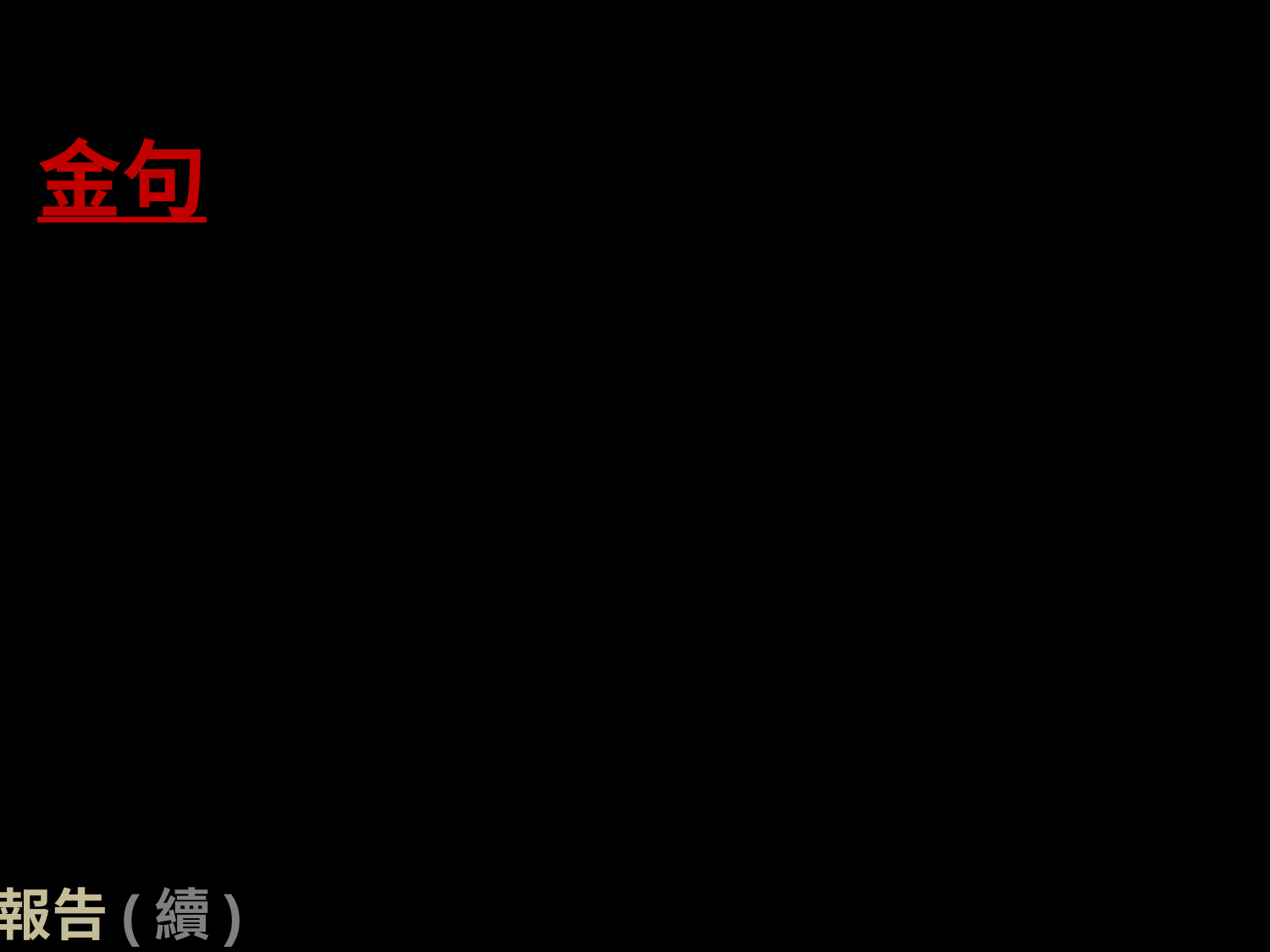

金句
「神能照著運行在我們心裡的大力充充足足地成就一切，超過 我們所求所想的。」
(以弗所書 3:20)
報告(續)